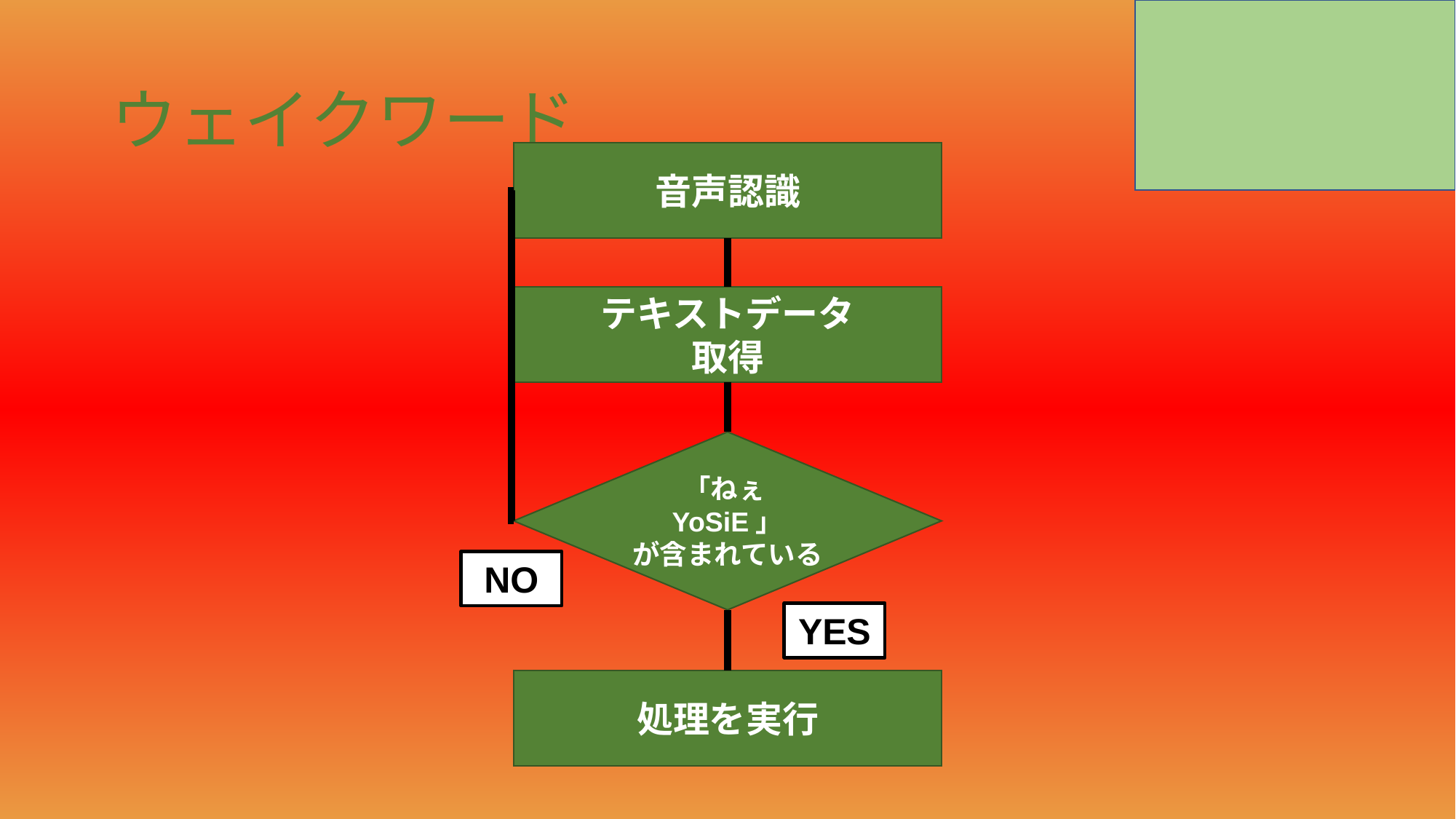

# ウェイクワード
音声認識
テキストデータ
取得
「ねぇYoSiE」
が含まれている
NO
YES
処理を実行